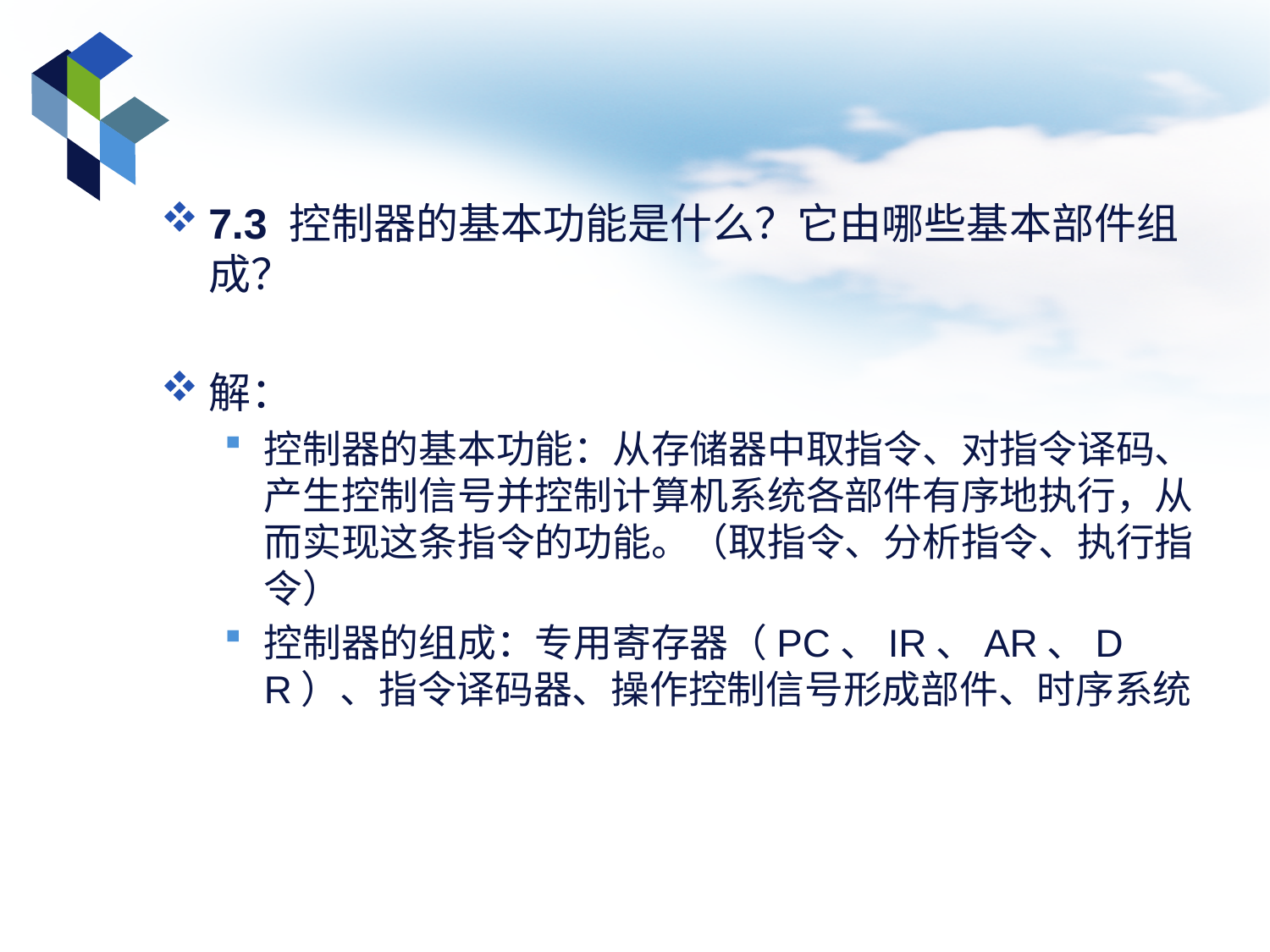

#
7.3 控制器的基本功能是什么？它由哪些基本部件组成？

解：
控制器的基本功能：从存储器中取指令、对指令译码、产生控制信号并控制计算机系统各部件有序地执行，从而实现这条指令的功能。（取指令、分析指令、执行指令）
控制器的组成：专用寄存器（PC、IR、AR、DR）、指令译码器、操作控制信号形成部件、时序系统